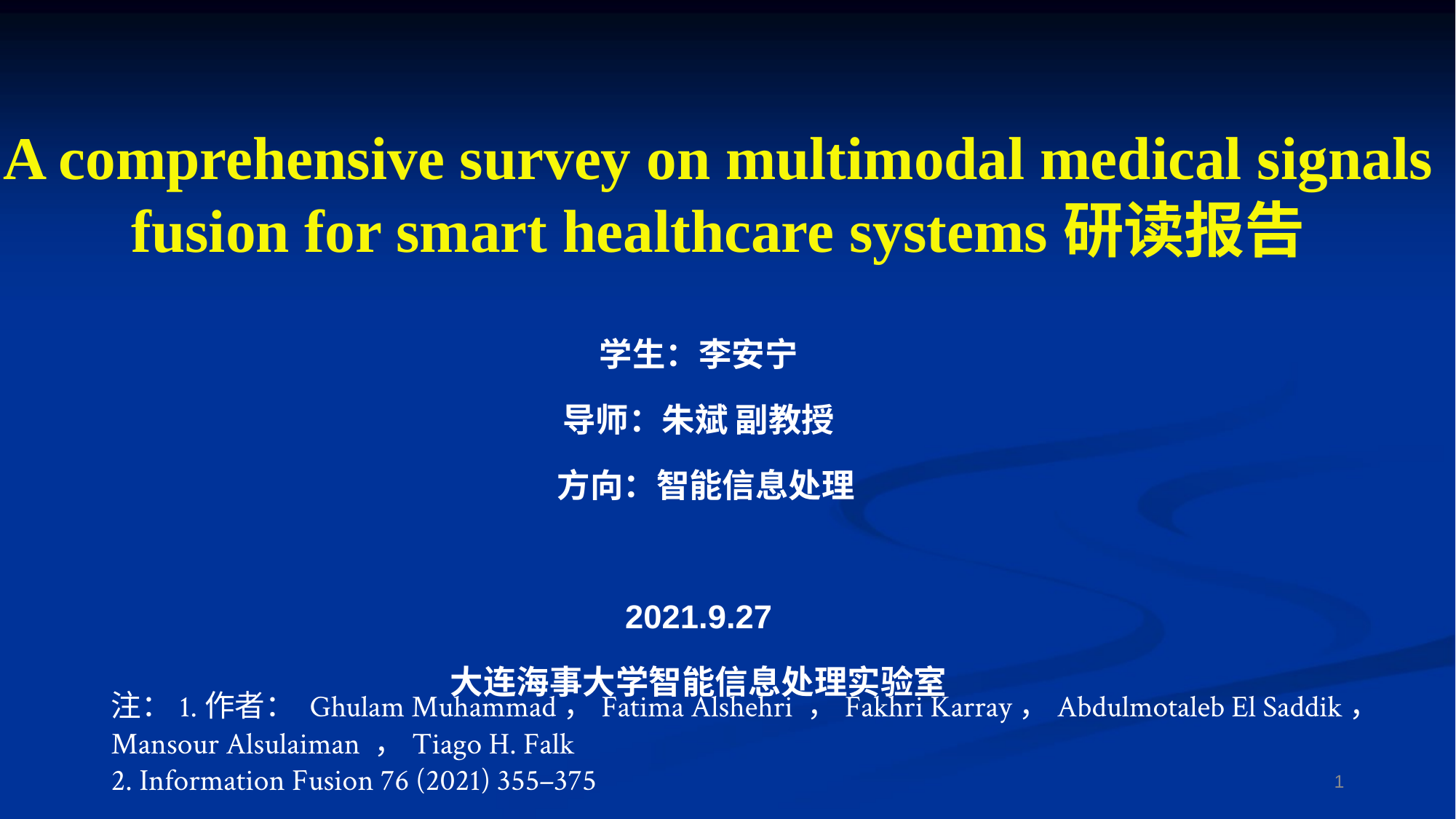

A comprehensive survey on multimodal medical signals fusion for smart healthcare systems研读报告
学生：李安宁
导师：朱斌 副教授
 方向：智能信息处理

2021.9.27
大连海事大学智能信息处理实验室
注：1.作者： Ghulam Muhammad，Fatima Alshehri ，Fakhri Karray，Abdulmotaleb El Saddik， Mansour Alsulaiman ，Tiago H. Falk
2. Information Fusion 76 (2021) 355–375
1